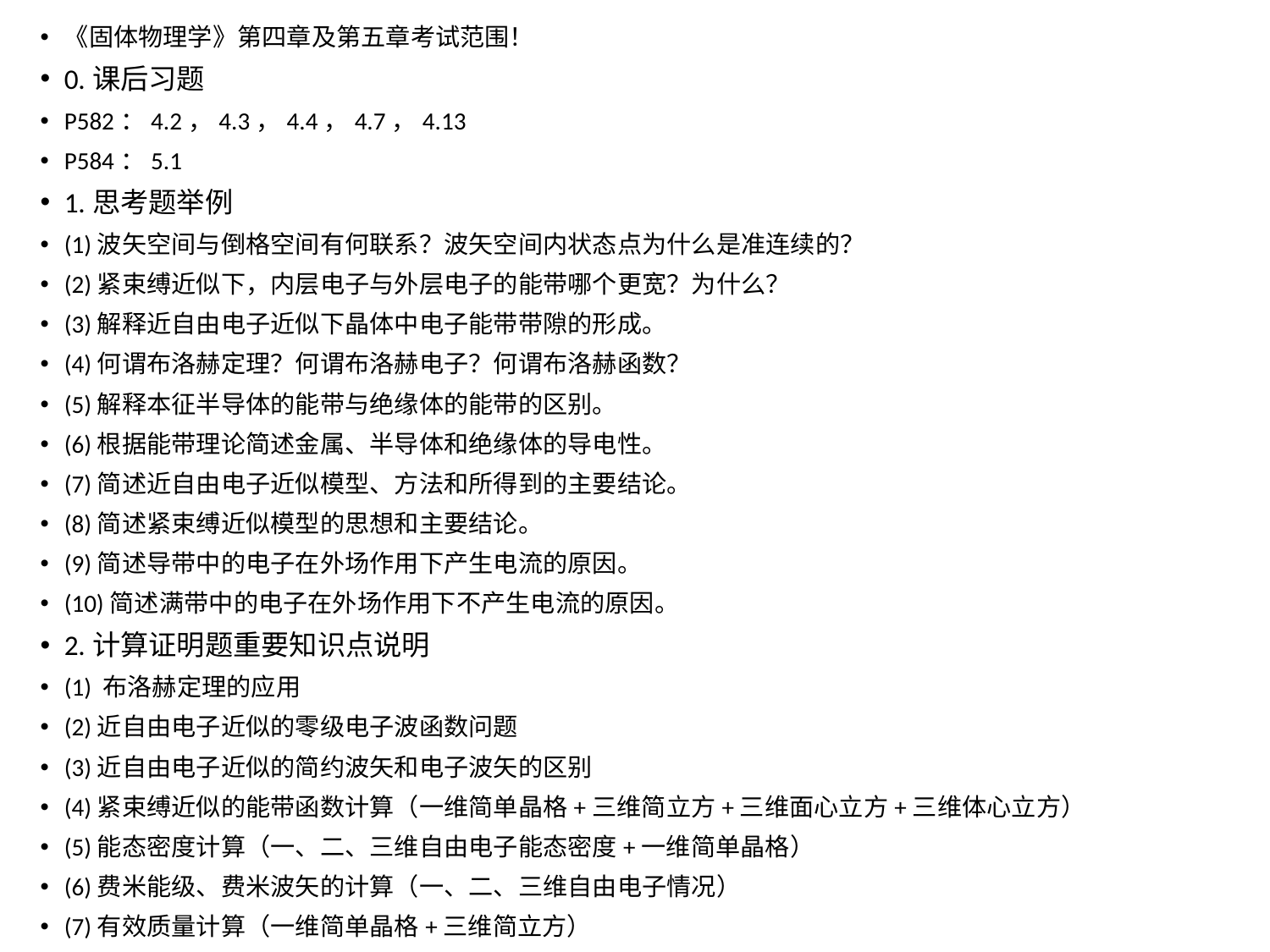

《固体物理学》第四章及第五章考试范围！
0.课后习题
P582：4.2，4.3，4.4，4.7，4.13
P584：5.1
1.思考题举例
(1)波矢空间与倒格空间有何联系？波矢空间内状态点为什么是准连续的？
(2)紧束缚近似下，内层电子与外层电子的能带哪个更宽？为什么？
(3)解释近自由电子近似下晶体中电子能带带隙的形成。
(4)何谓布洛赫定理？何谓布洛赫电子？何谓布洛赫函数？
(5)解释本征半导体的能带与绝缘体的能带的区别。
(6)根据能带理论简述金属、半导体和绝缘体的导电性。
(7)简述近自由电子近似模型、方法和所得到的主要结论。
(8)简述紧束缚近似模型的思想和主要结论。
(9)简述导带中的电子在外场作用下产生电流的原因。
(10)简述满带中的电子在外场作用下不产生电流的原因。
2.计算证明题重要知识点说明
(1) 布洛赫定理的应用
(2)近自由电子近似的零级电子波函数问题
(3)近自由电子近似的简约波矢和电子波矢的区别
(4)紧束缚近似的能带函数计算（一维简单晶格+三维简立方+三维面心立方+三维体心立方）
(5)能态密度计算（一、二、三维自由电子能态密度+一维简单晶格）
(6)费米能级、费米波矢的计算（一、二、三维自由电子情况）
(7)有效质量计算（一维简单晶格+三维简立方）